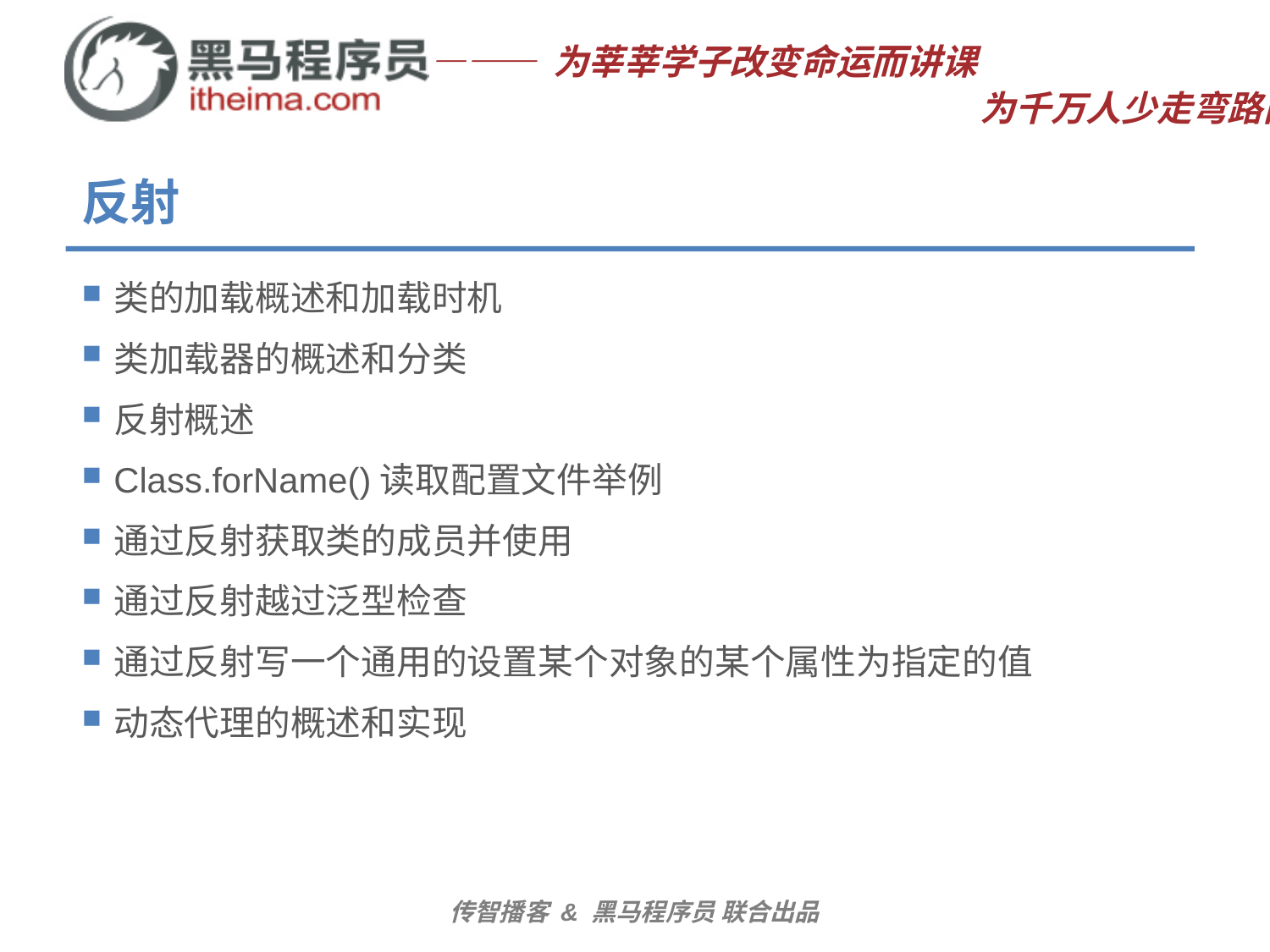

# 反射
类的加载概述和加载时机
类加载器的概述和分类
反射概述
Class.forName()读取配置文件举例
通过反射获取类的成员并使用
通过反射越过泛型检查
通过反射写一个通用的设置某个对象的某个属性为指定的值
动态代理的概述和实现